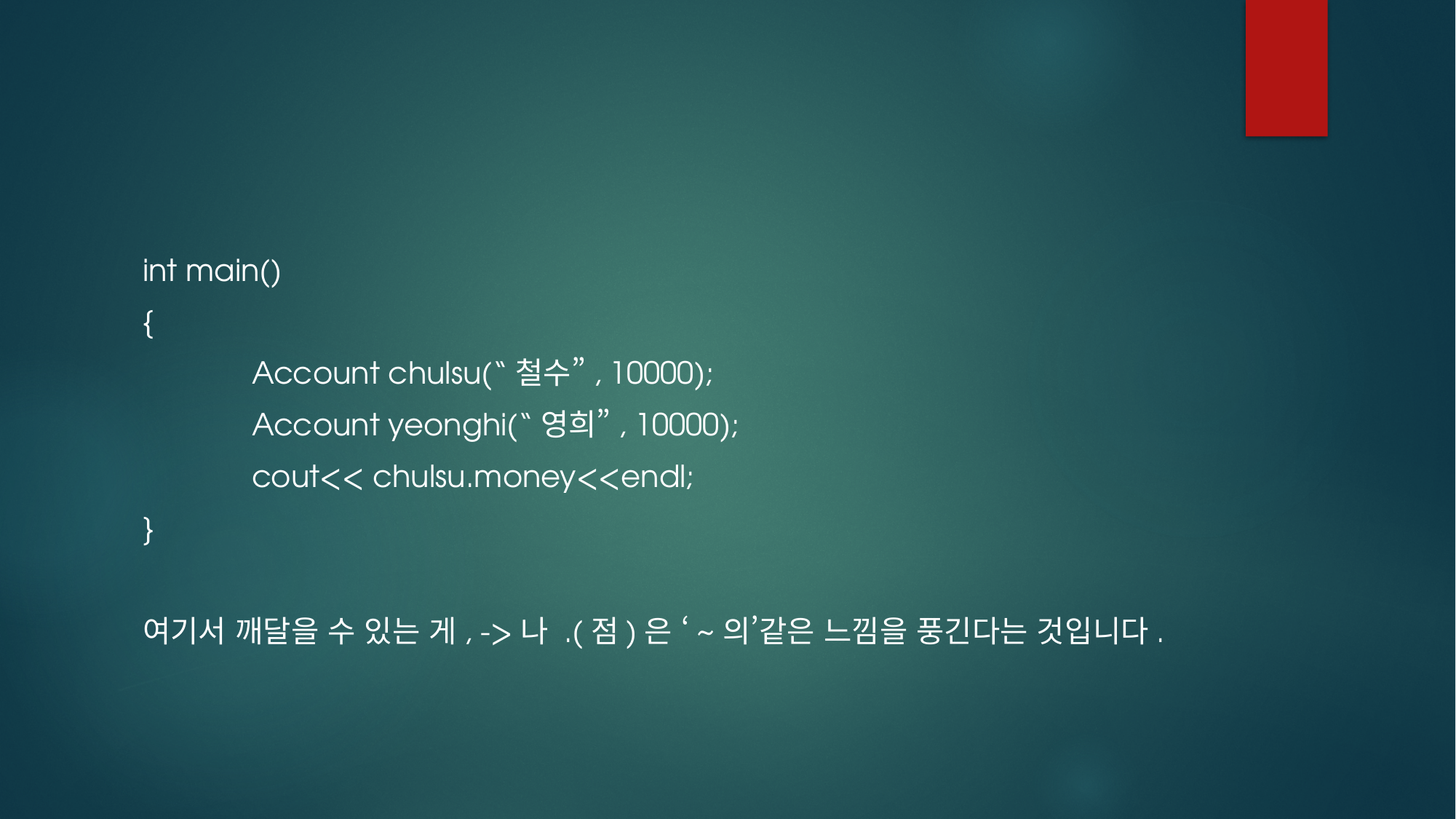

#
int main()
{
	Account chulsu(“철수”, 10000);
	Account yeonghi(“영희”, 10000);
	cout<< chulsu.money<<endl;
}

여기서 깨달을 수 있는 게, ->나 .(점)은 ‘~의’같은 느낌을 풍긴다는 것입니다.